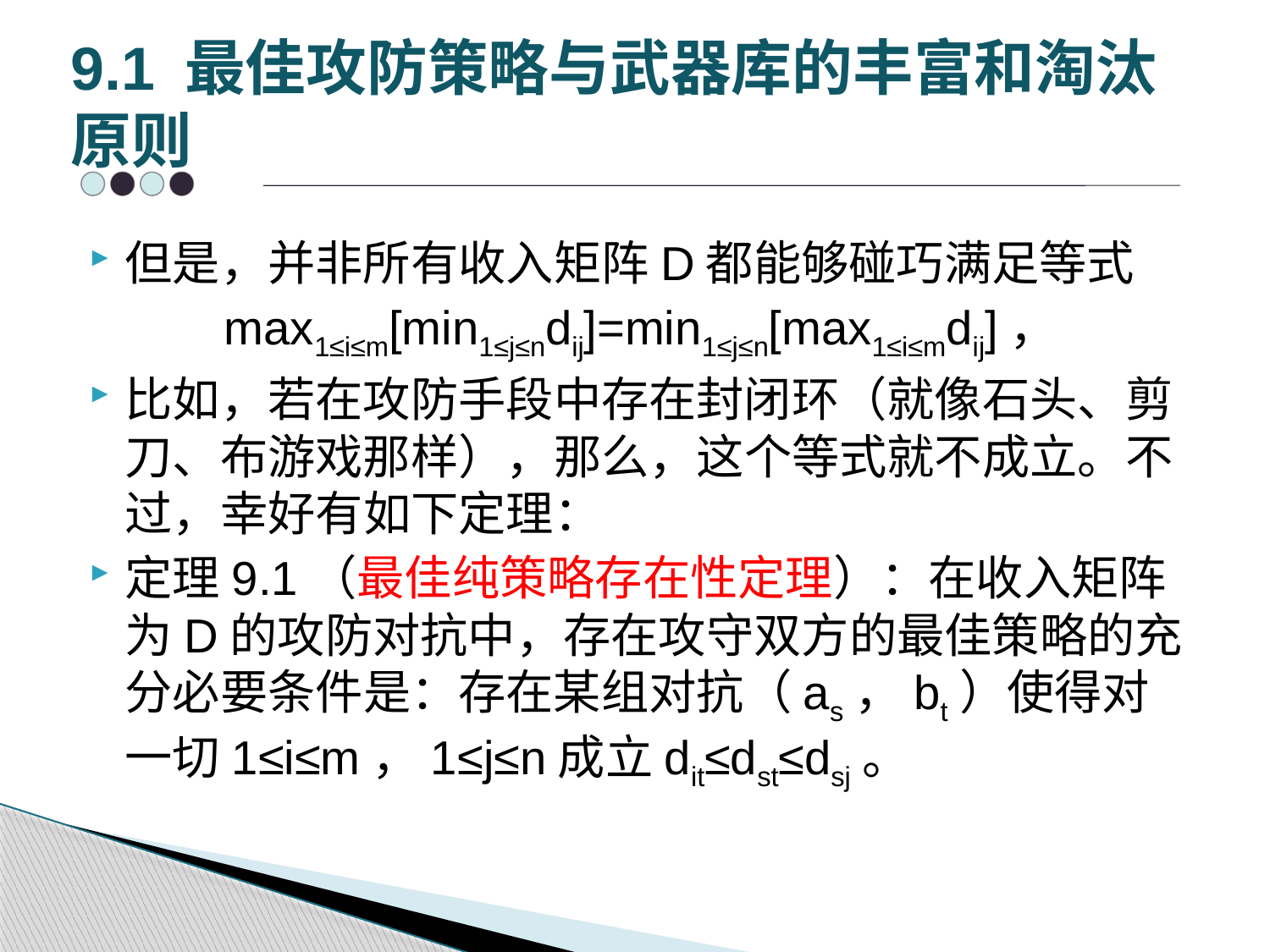

# 9.1 最佳攻防策略与武器库的丰富和淘汰原则

但是，并非所有收入矩阵D都能够碰巧满足等式
max1≤i≤m[min1≤j≤ndij]=min1≤j≤n[max1≤i≤mdij]，
比如，若在攻防手段中存在封闭环（就像石头、剪刀、布游戏那样），那么，这个等式就不成立。不过，幸好有如下定理：
定理9.1（最佳纯策略存在性定理）：在收入矩阵为D的攻防对抗中，存在攻守双方的最佳策略的充分必要条件是：存在某组对抗（as，bt）使得对一切1≤i≤m，1≤j≤n成立dit≤dst≤dsj。